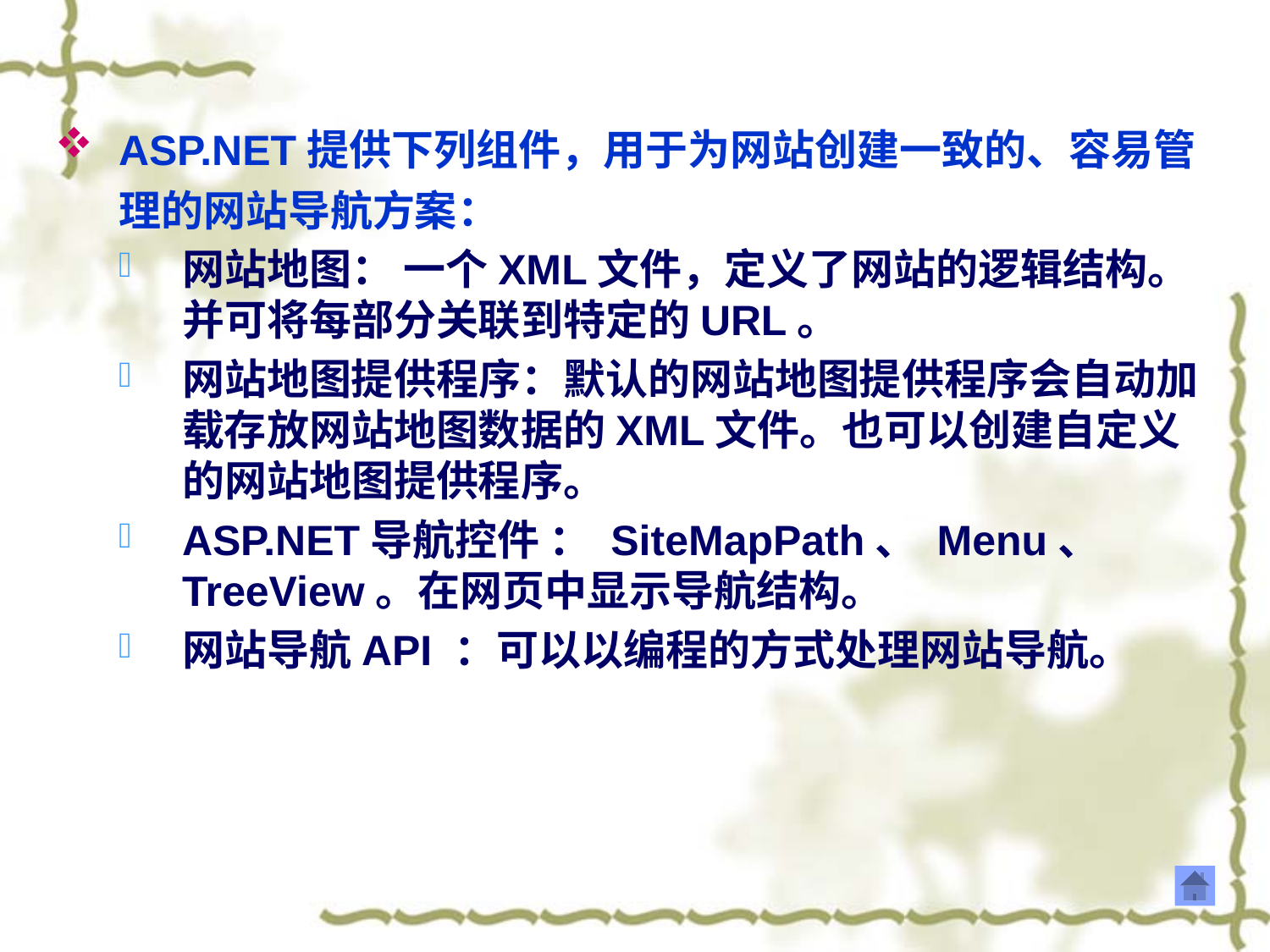

ASP.NET提供下列组件，用于为网站创建一致的、容易管理的网站导航方案：
网站地图： 一个XML文件，定义了网站的逻辑结构。并可将每部分关联到特定的URL。
网站地图提供程序：默认的网站地图提供程序会自动加载存放网站地图数据的XML文件。也可以创建自定义的网站地图提供程序。
ASP.NET导航控件 ： SiteMapPath、 Menu、 TreeView。在网页中显示导航结构。
网站导航API ：可以以编程的方式处理网站导航。